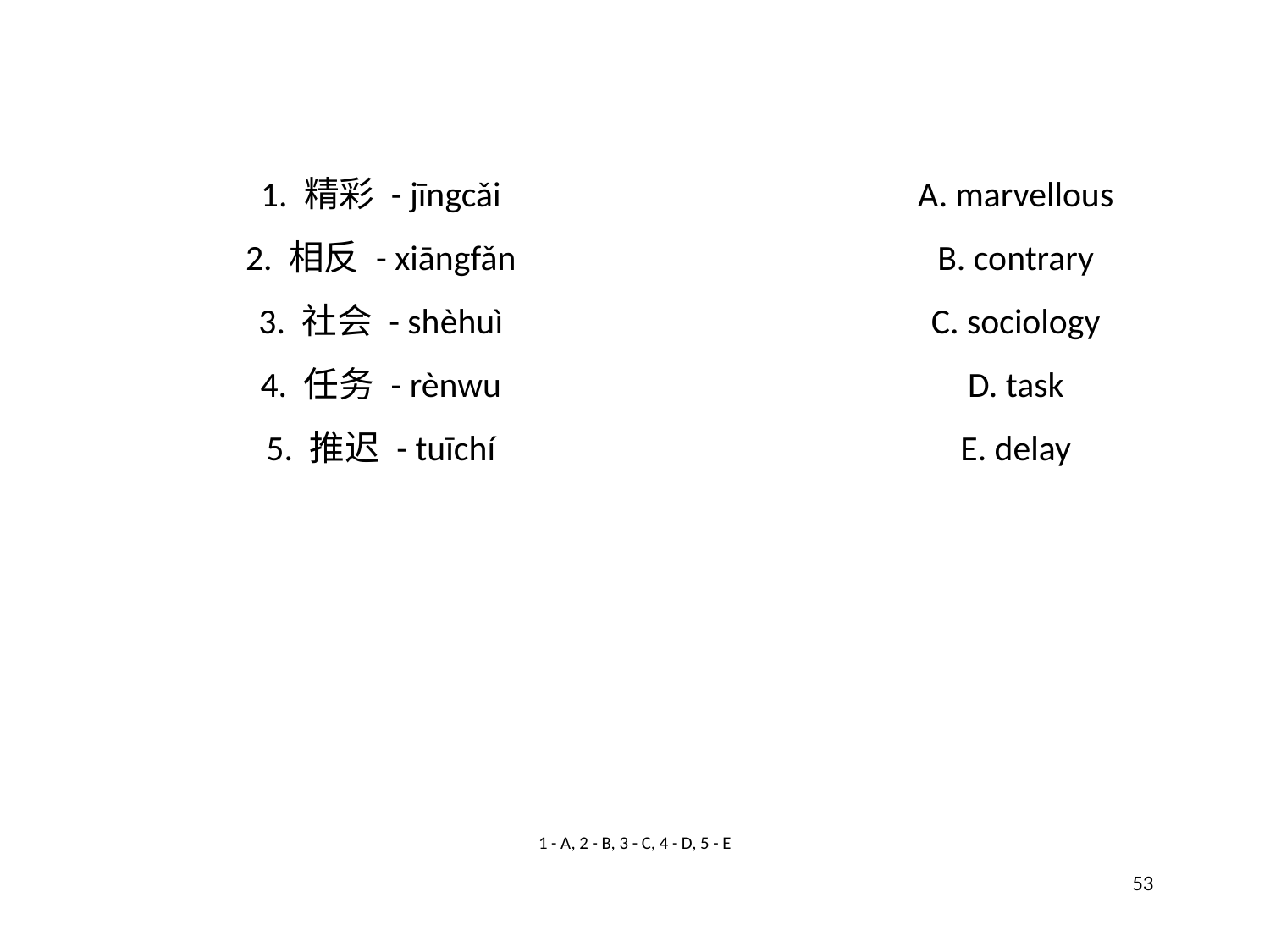

1. 精彩 - jīngcǎi

A. marvellous

2. 相反 - xiāngfǎn

B. contrary

3. 社会 - shèhuì

C. sociology

4. 任务 - rènwu

D. task

5. 推迟 - tuīchí

E. delay
1 - A, 2 - B, 3 - C, 4 - D, 5 - E

53